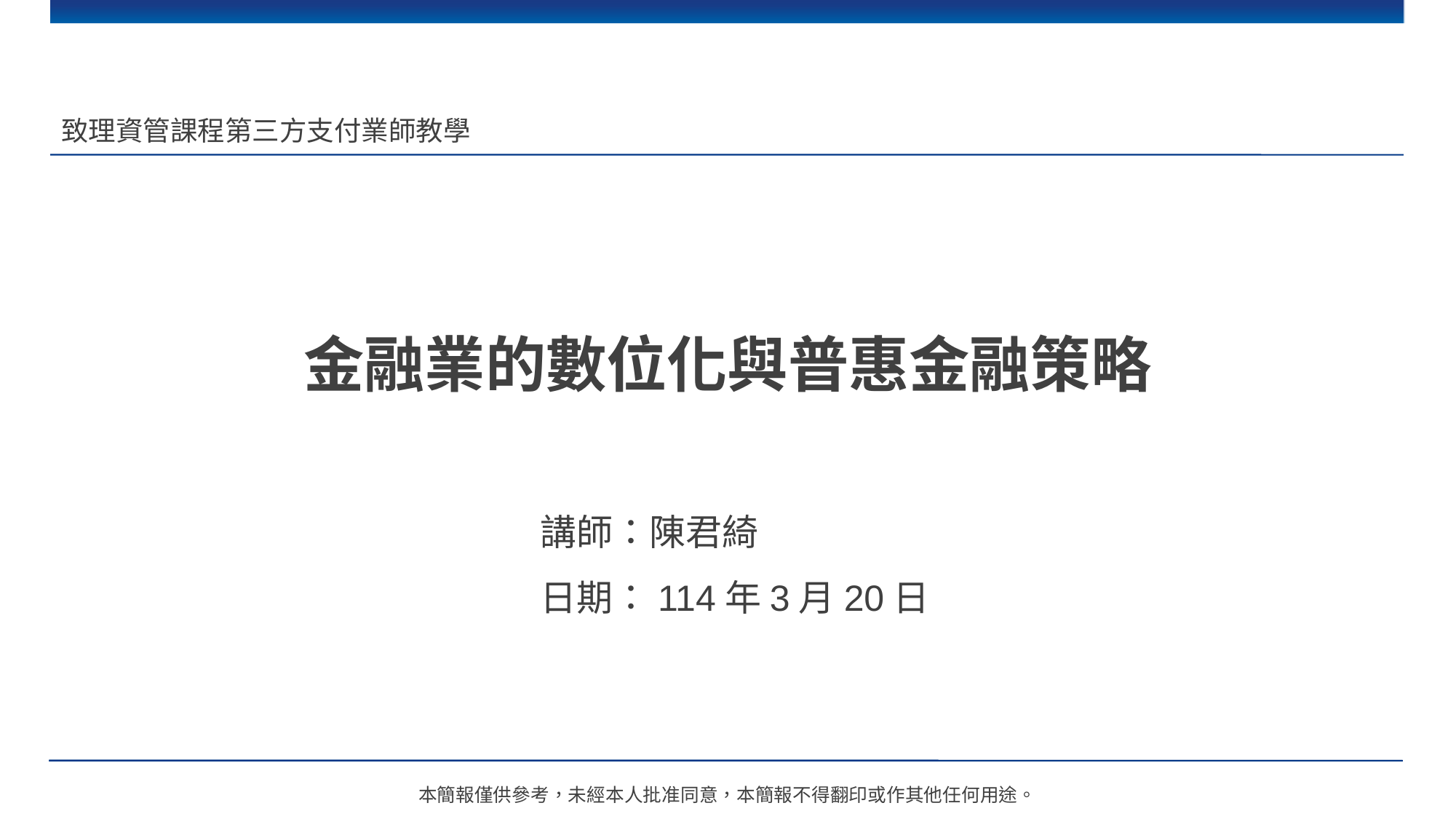

致理資管課程第三方支付業師教學
# 金融業的數位化與普惠金融策略
講師：陳君綺
日期：114年3月20日